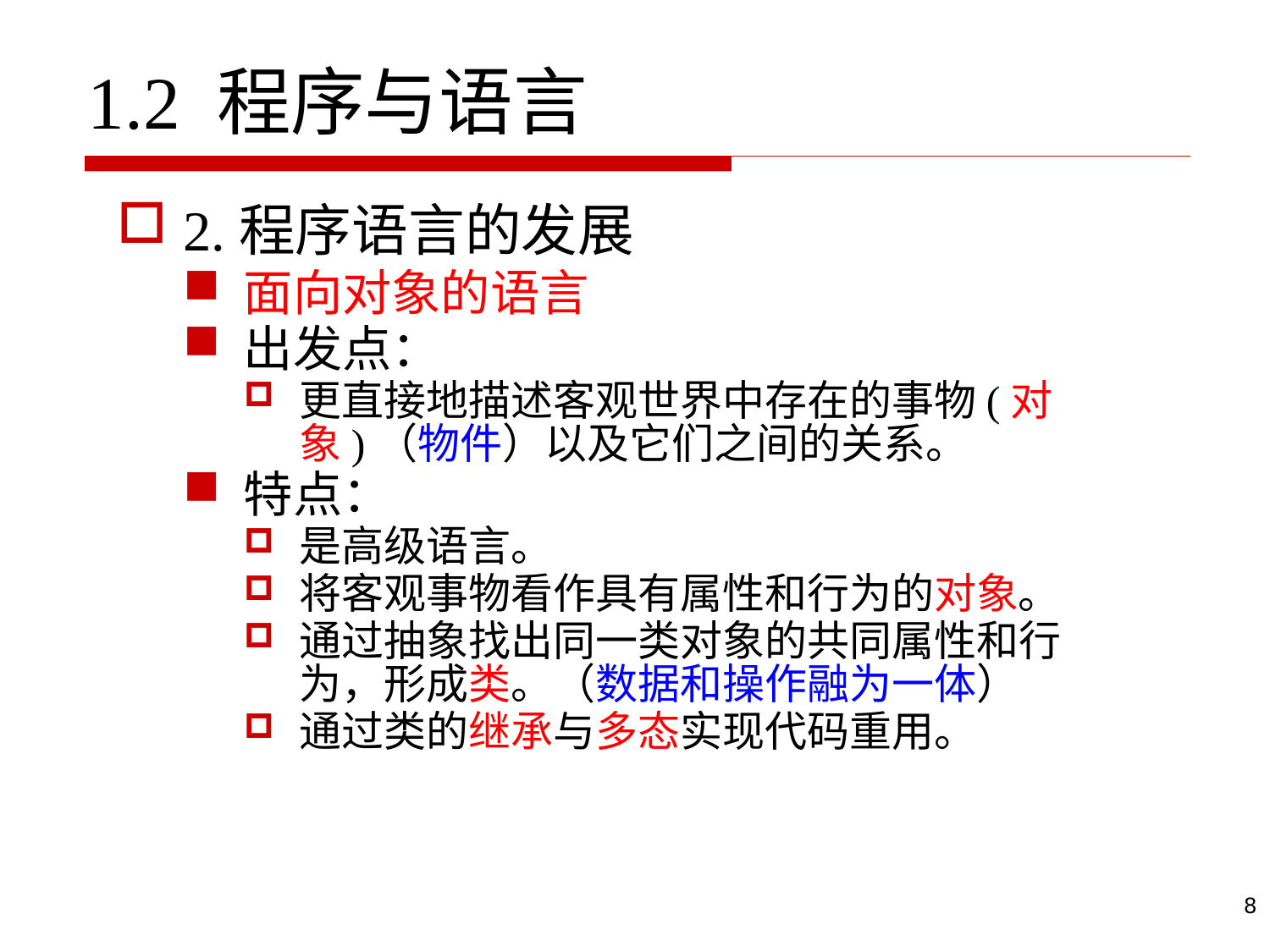

# 1.2 程序与语言
2.程序语言的发展
面向对象的语言
出发点：
更直接地描述客观世界中存在的事物(对象)（物件）以及它们之间的关系。
特点：
是高级语言。
将客观事物看作具有属性和行为的对象。
通过抽象找出同一类对象的共同属性和行为，形成类。（数据和操作融为一体）
通过类的继承与多态实现代码重用。
8